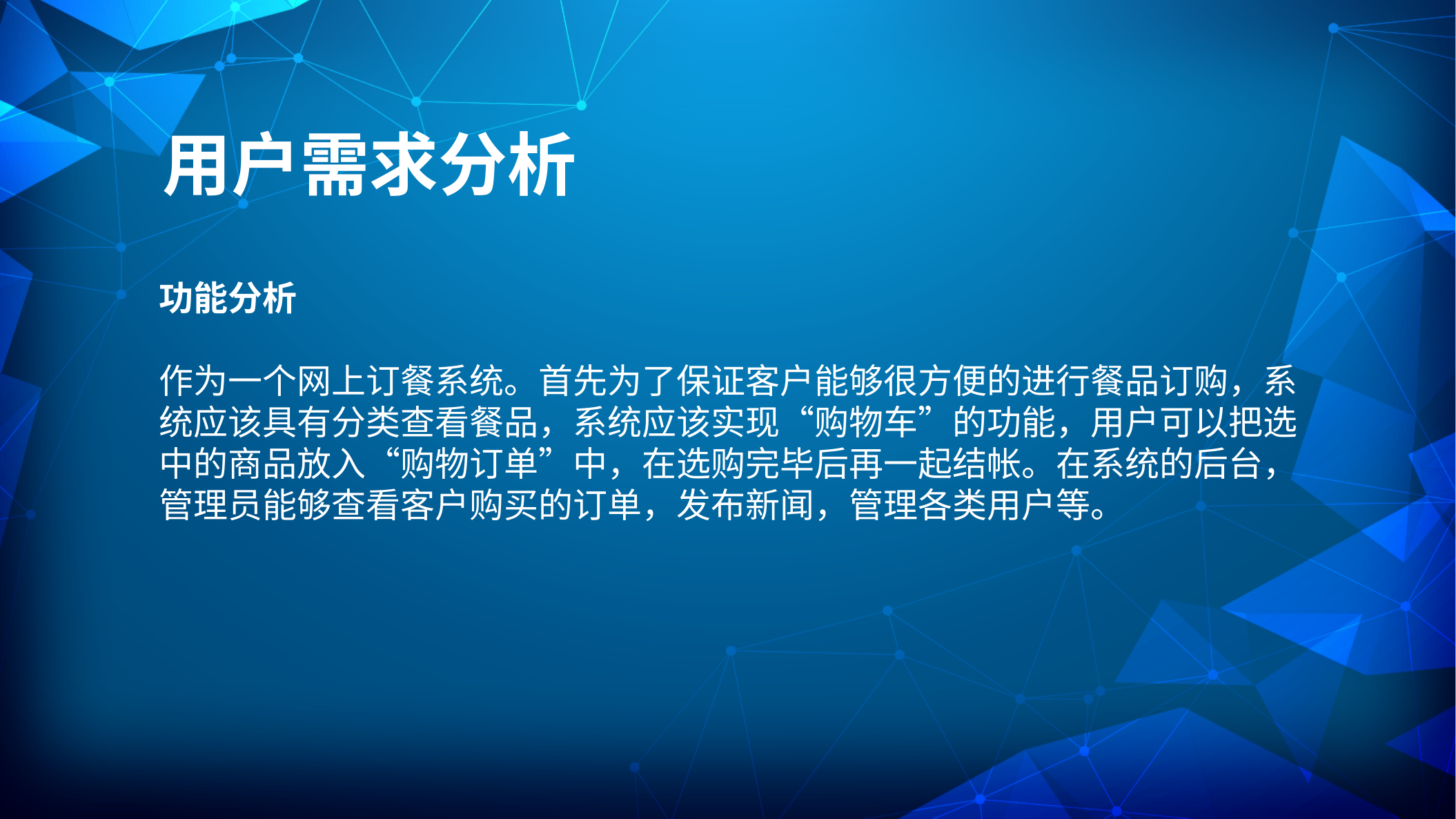

用户需求分析
功能分析

作为一个网上订餐系统。首先为了保证客户能够很方便的进行餐品订购，系统应该具有分类查看餐品，系统应该实现“购物车”的功能，用户可以把选中的商品放入“购物订单”中，在选购完毕后再一起结帐。在系统的后台，管理员能够查看客户购买的订单，发布新闻，管理各类用户等。